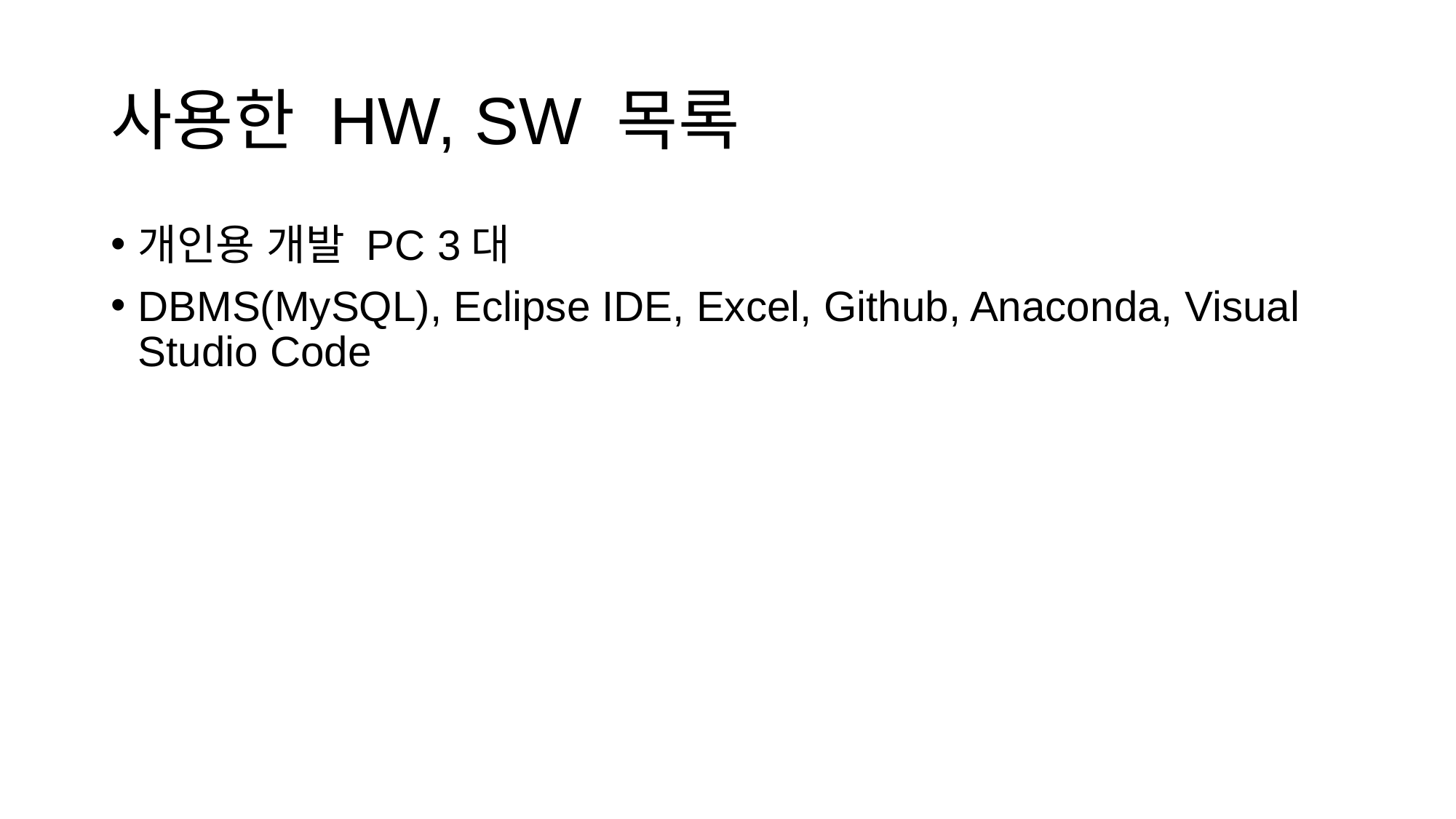

# 사용한 HW, SW 목록
개인용 개발 PC 3대
DBMS(MySQL), Eclipse IDE, Excel, Github, Anaconda, Visual Studio Code